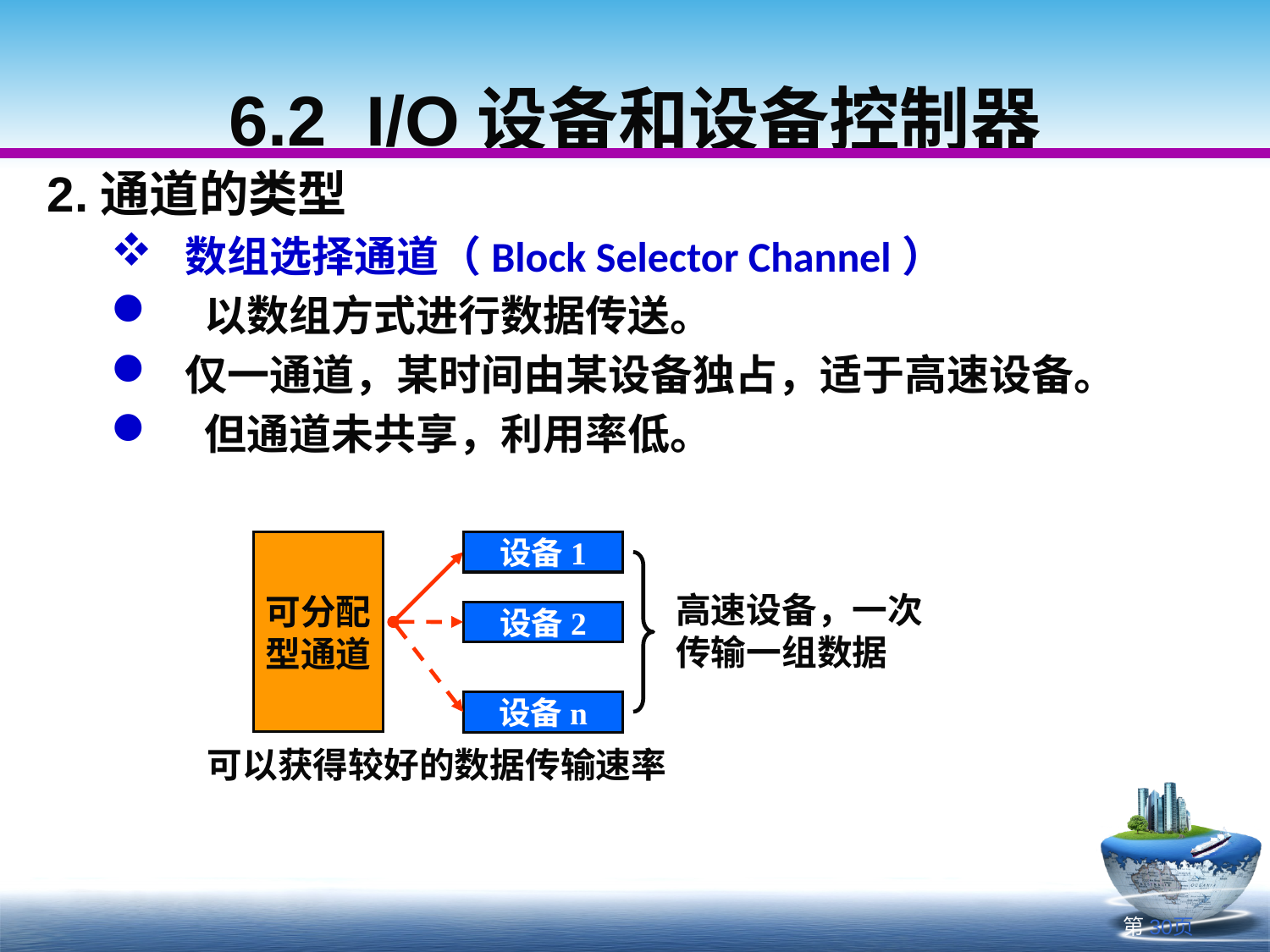

# 6.2  I/O设备和设备控制器

2.通道的类型
数组选择通道（Block Selector Channel）
 以数组方式进行数据传送。
仅一通道，某时间由某设备独占，适于高速设备。
 但通道未共享，利用率低。
可分配
型通道
设备1

高速设备，一次传输一组数据
设备2

设备n
可以获得较好的数据传输速率
第30页